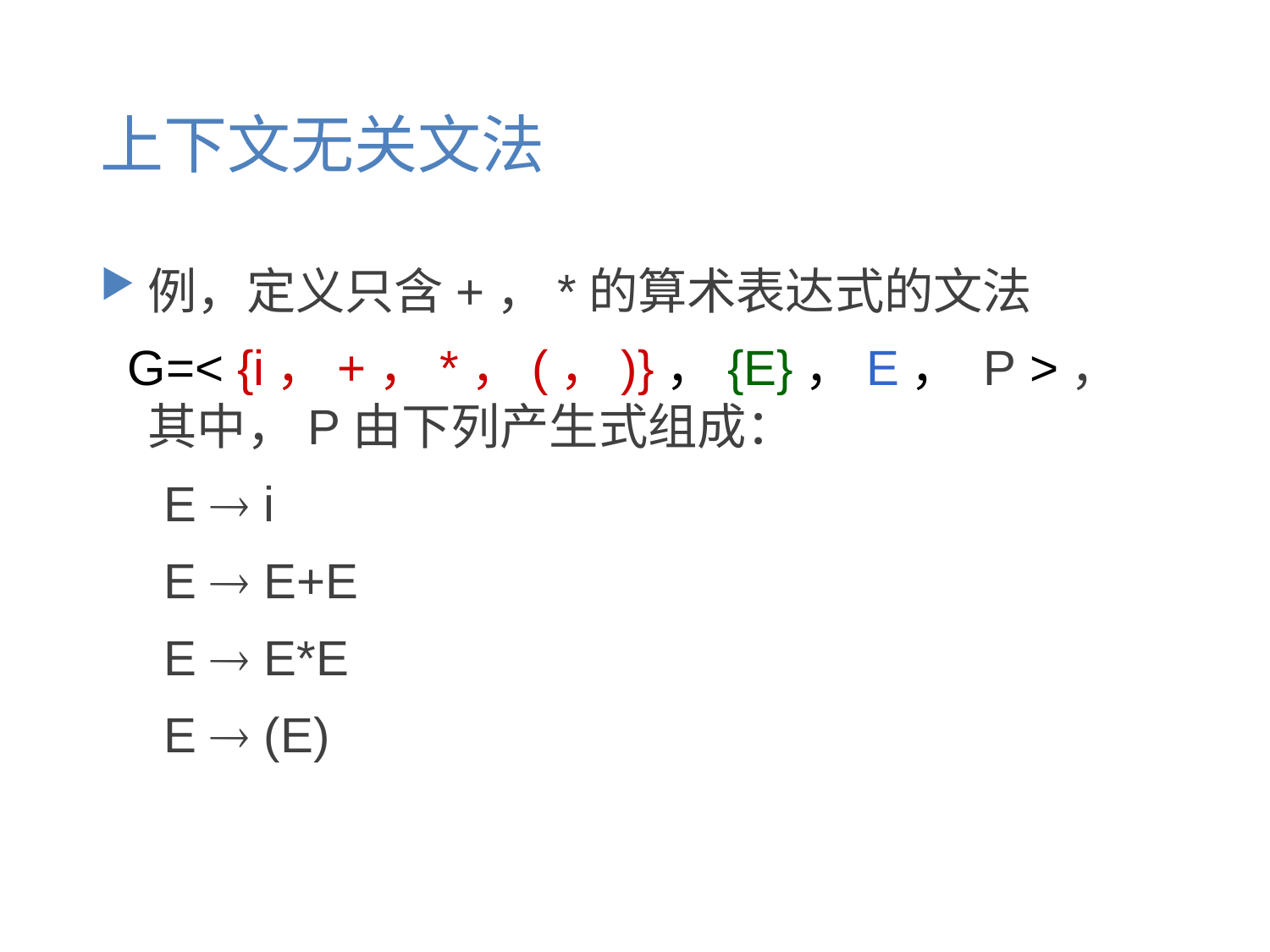

# 上下文无关文法
例，定义只含+，*的算术表达式的文法
  G=< {i，+，*，(，)}，{E}，E， P >， 其中，P由下列产生式组成：
E → i
E → E+E
E → E*E
E → (E)